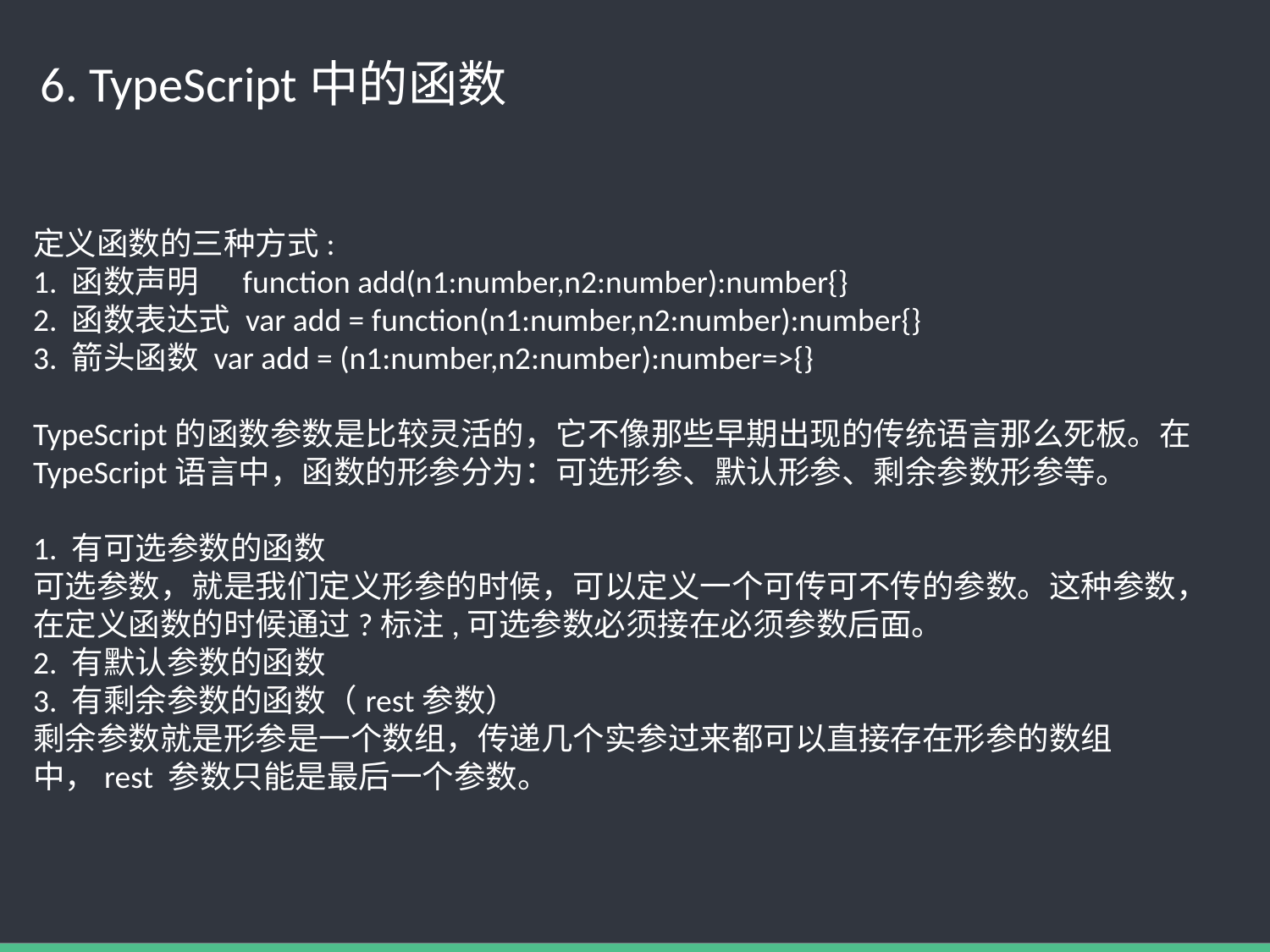

# 6. TypeScript中的函数
定义函数的三种方式:
1. 函数声明     function add(n1:number,n2:number):number{}
2. 函数表达式 var add = function(n1:number,n2:number):number{}
3. 箭头函数 var add = (n1:number,n2:number):number=>{}

TypeScript的函数参数是比较灵活的，它不像那些早期出现的传统语言那么死板。在TypeScript语言中，函数的形参分为：可选形参、默认形参、剩余参数形参等。

1. 有可选参数的函数
可选参数，就是我们定义形参的时候，可以定义一个可传可不传的参数。这种参数，在定义函数的时候通过?标注,可选参数必须接在必须参数后面。
2. 有默认参数的函数
3. 有剩余参数的函数（rest参数）
剩余参数就是形参是一个数组，传递几个实参过来都可以直接存在形参的数组中，rest 参数只能是最后一个参数。